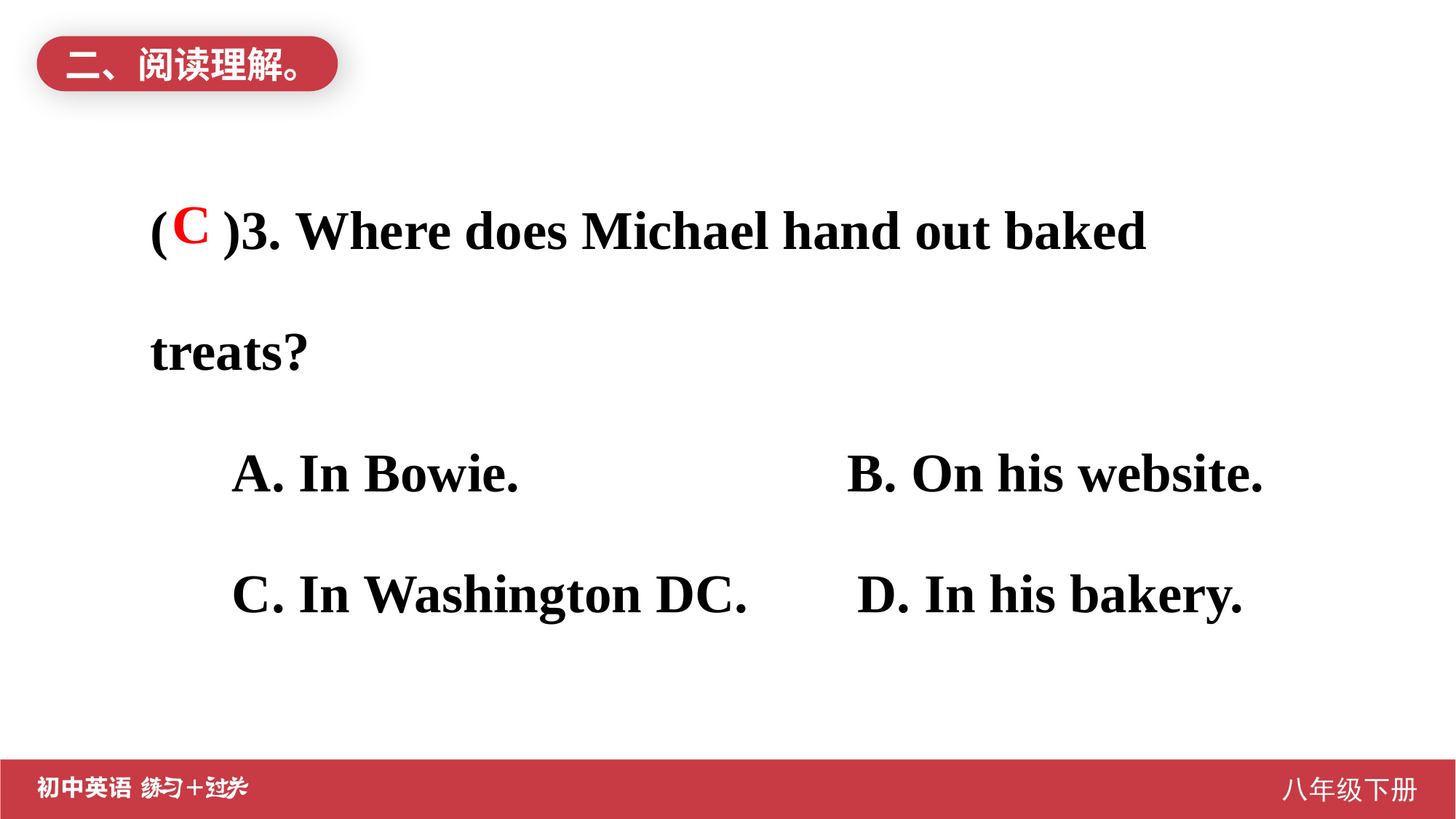

二、阅读理解。
(    )3. Where does Michael hand out baked treats?
      A. In Bowie.                        B. On his website.
      C. In Washington DC.        D. In his bakery.
C